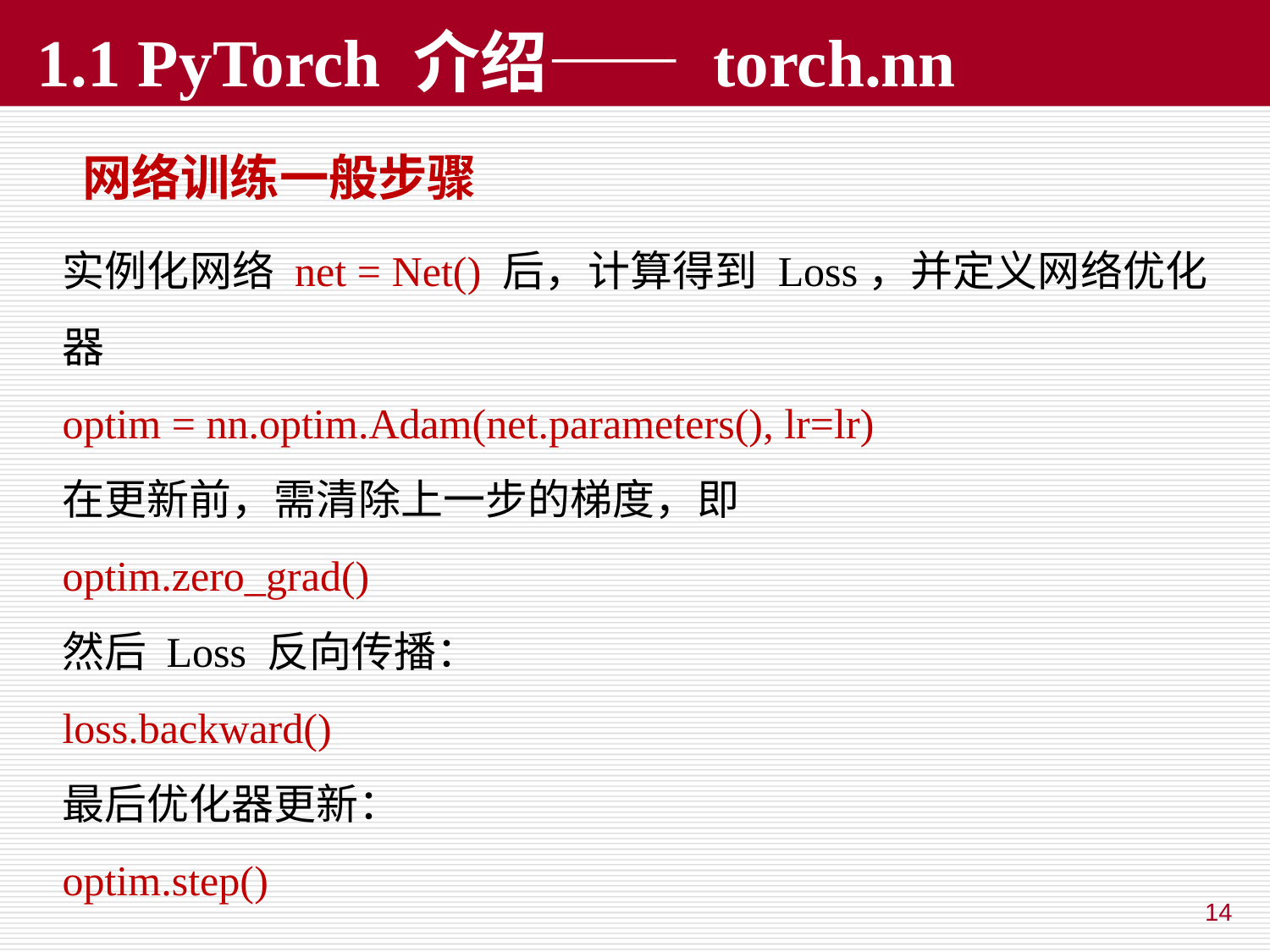

# 1.1 PyTorch 介绍—— torch.nn
网络训练一般步骤
实例化网络 net = Net() 后，计算得到 Loss，并定义网络优化器
optim = nn.optim.Adam(net.parameters(), lr=lr)
在更新前，需清除上一步的梯度，即
optim.zero_grad()
然后 Loss 反向传播：
loss.backward()
最后优化器更新：
optim.step()
14